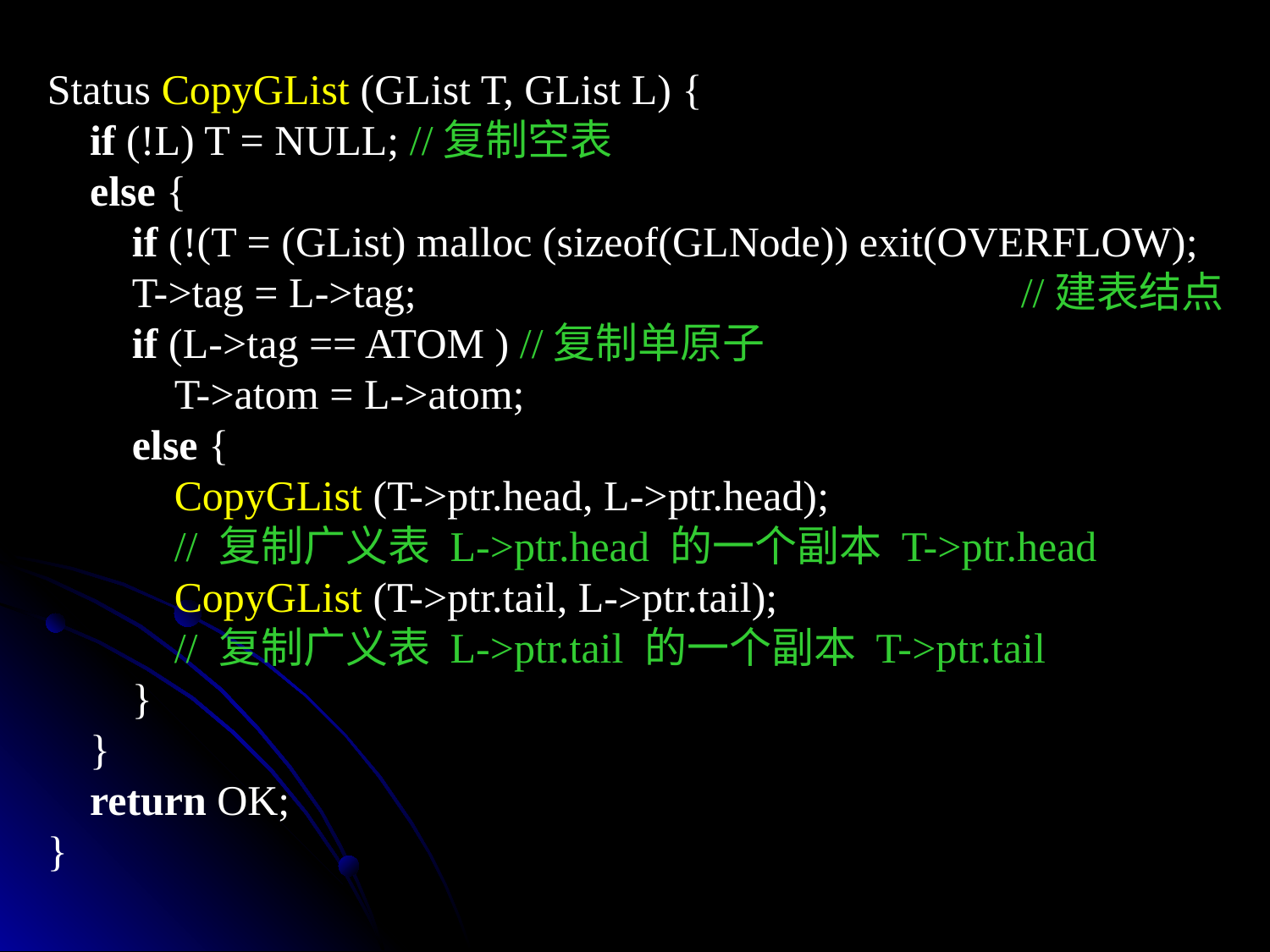

Status CopyGList (GList T, GList L) {
    if (!L) T = NULL; //复制空表
    else {
        if (!(T = (GList) malloc (sizeof(GLNode)) exit(OVERFLOW);
        T->tag = L->tag;	 				        //建表结点
        if (L->tag == ATOM ) //复制单原子
            T->atom = L->atom;
        else {
            CopyGList (T->ptr.head, L->ptr.head);
            // 复制广义表 L->ptr.head 的一个副本 T->ptr.head
            CopyGList (T->ptr.tail, L->ptr.tail);
            // 复制广义表 L->ptr.tail 的一个副本 T->ptr.tail
        }
    }
    return OK;
}